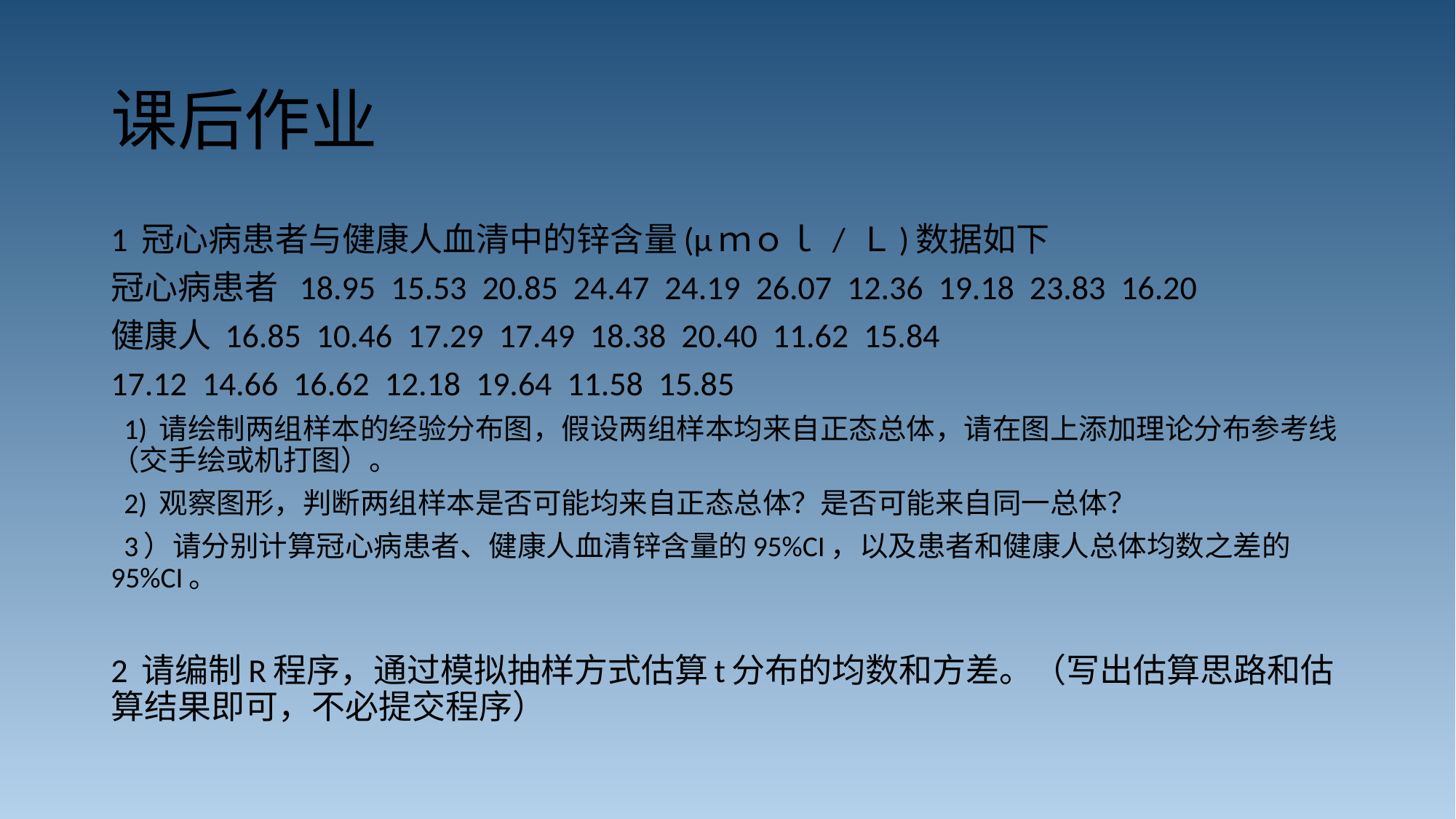

# 课后作业

1 冠心病患者与健康人血清中的锌含量(μｍｏｌ / Ｌ)数据如下
冠心病患者  18.95  15.53  20.85  24.47  24.19  26.07  12.36  19.18  23.83  16.20
健康人 16.85  10.46  17.29  17.49  18.38  20.40  11.62  15.84
17.12  14.66  16.62  12.18  19.64  11.58  15.85
  1) 请绘制两组样本的经验分布图，假设两组样本均来自正态总体，请在图上添加理论分布参考线（交手绘或机打图）。
  2) 观察图形，判断两组样本是否可能均来自正态总体？是否可能来自同一总体？
  3）请分别计算冠心病患者、健康人血清锌含量的95%CI，以及患者和健康人总体均数之差的95%CI。

2 请编制R程序，通过模拟抽样方式估算t分布的均数和方差。（写出估算思路和估算结果即可，不必提交程序）